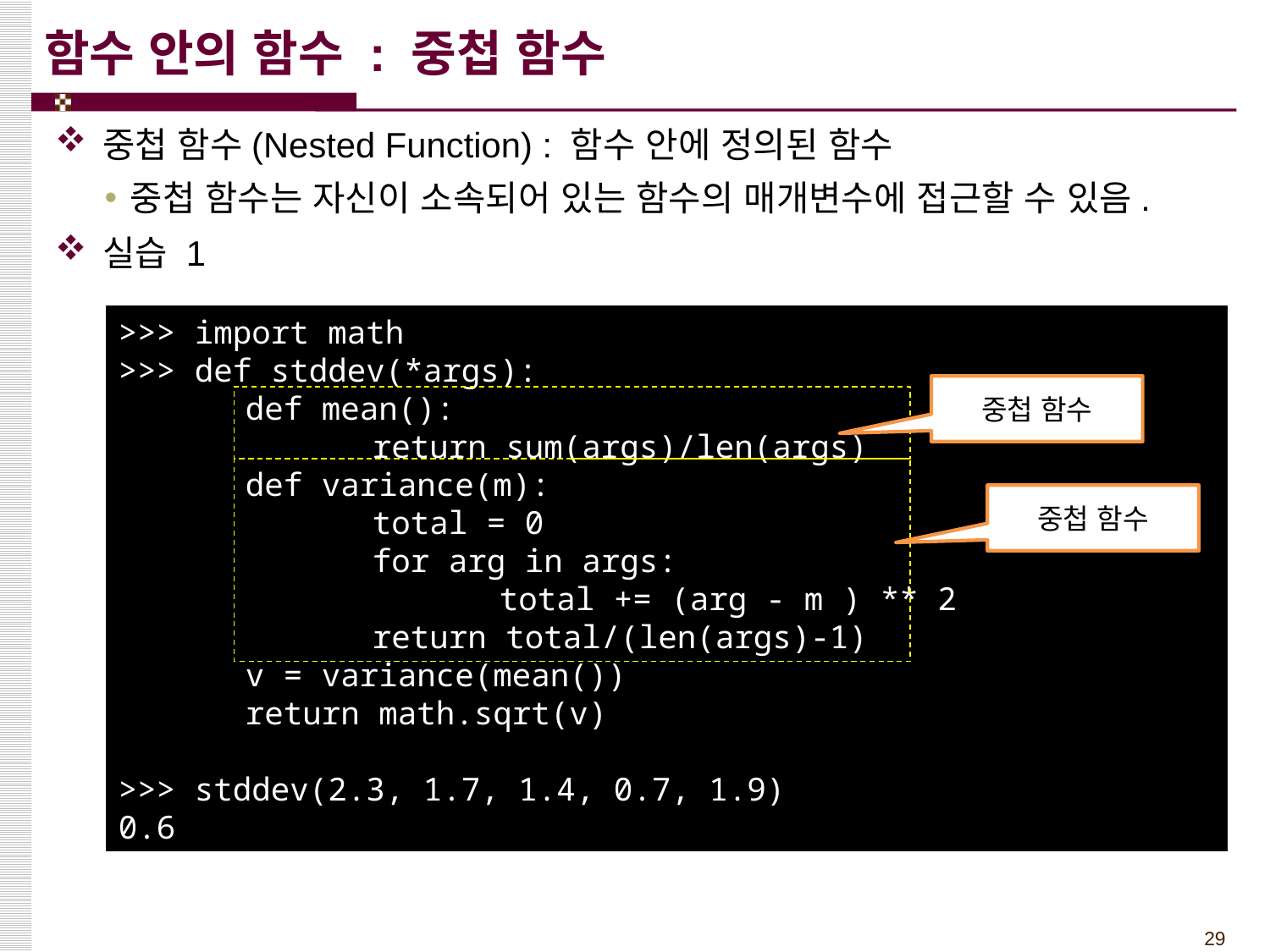

# 함수 안의 함수 : 중첩 함수
중첩 함수(Nested Function) : 함수 안에 정의된 함수
중첩 함수는 자신이 소속되어 있는 함수의 매개변수에 접근할 수 있음.
실습 1
>>> import math
>>> def stddev(*args):
	def mean():
		return sum(args)/len(args)
	def variance(m):
		total = 0
		for arg in args:
			total += (arg - m ) ** 2
		return total/(len(args)-1)
	v = variance(mean())
	return math.sqrt(v)

>>> stddev(2.3, 1.7, 1.4, 0.7, 1.9)
0.6
중첩 함수

중첩 함수